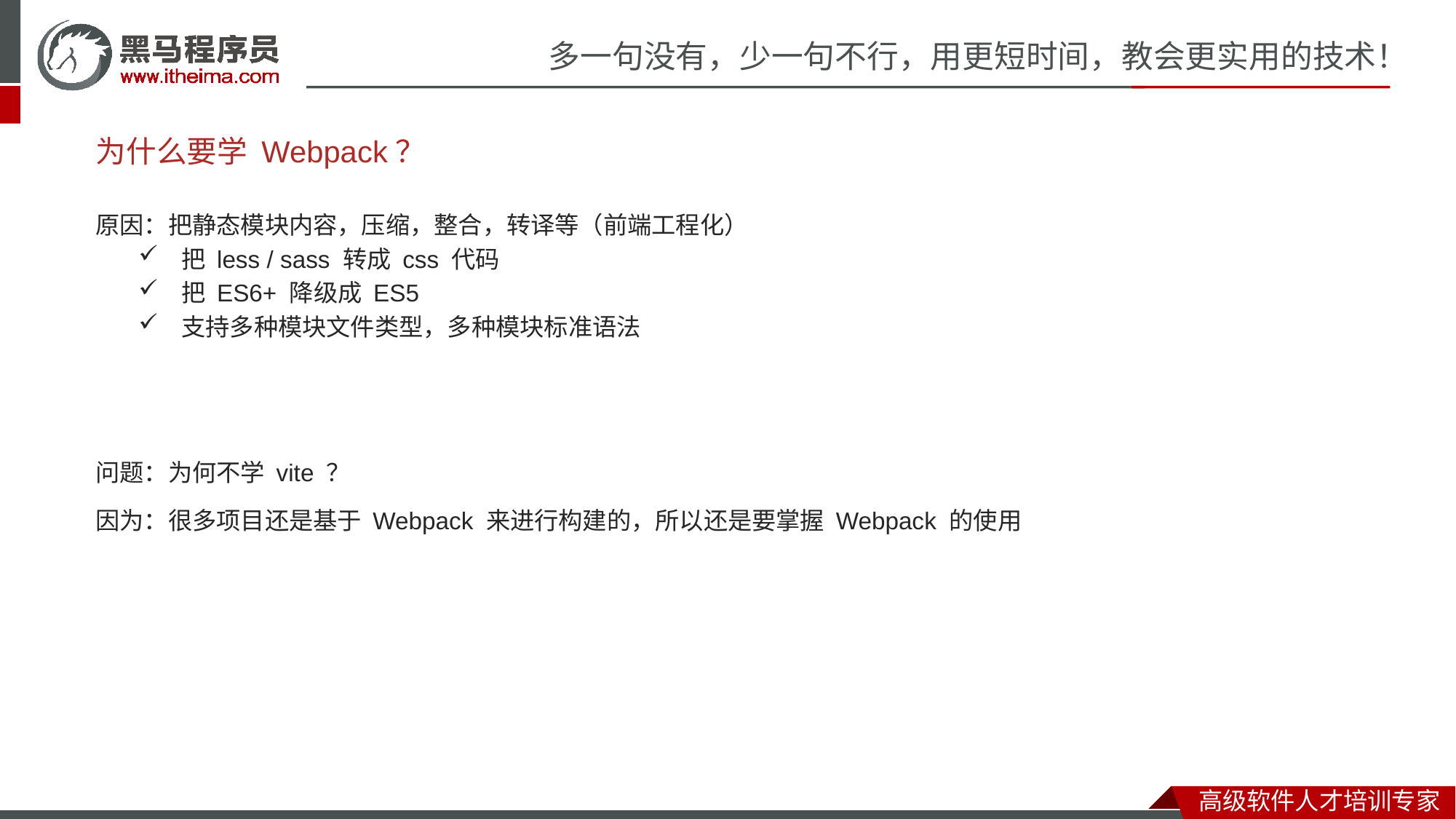

# 为什么要学 Webpack？
原因：把静态模块内容，压缩，整合，转译等（前端工程化）
把 less / sass 转成 css 代码
把 ES6+ 降级成 ES5
支持多种模块文件类型，多种模块标准语法

问题：为何不学 vite ？
因为：很多项目还是基于 Webpack 来进行构建的，所以还是要掌握 Webpack 的使用